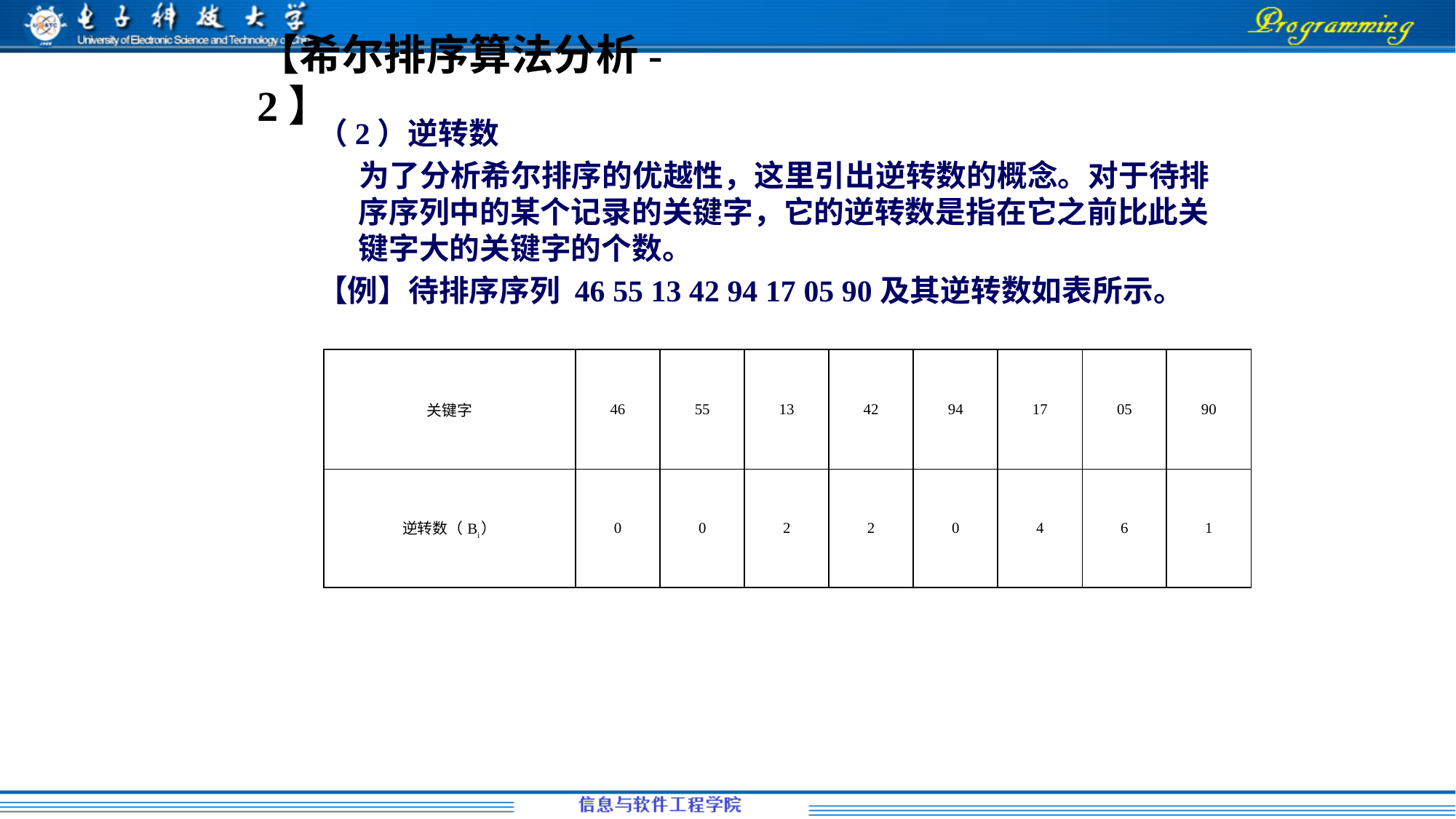

【希尔排序算法分析-2】
（2）逆转数
     为了分析希尔排序的优越性，这里引出逆转数的概念。对于待排序序列中的某个记录的关键字，它的逆转数是指在它之前比此关键字大的关键字的个数。
【例】待排序序列 46 55 13 42 94 17 05 90及其逆转数如表所示。
| 关键字 | 46 | 55 | 13 | 42 | 94 | 17 | 05 | 90 |
| --- | --- | --- | --- | --- | --- | --- | --- | --- |
| 逆转数（Bi） | 0 | 0 | 2 | 2 | 0 | 4 | 6 | 1 |